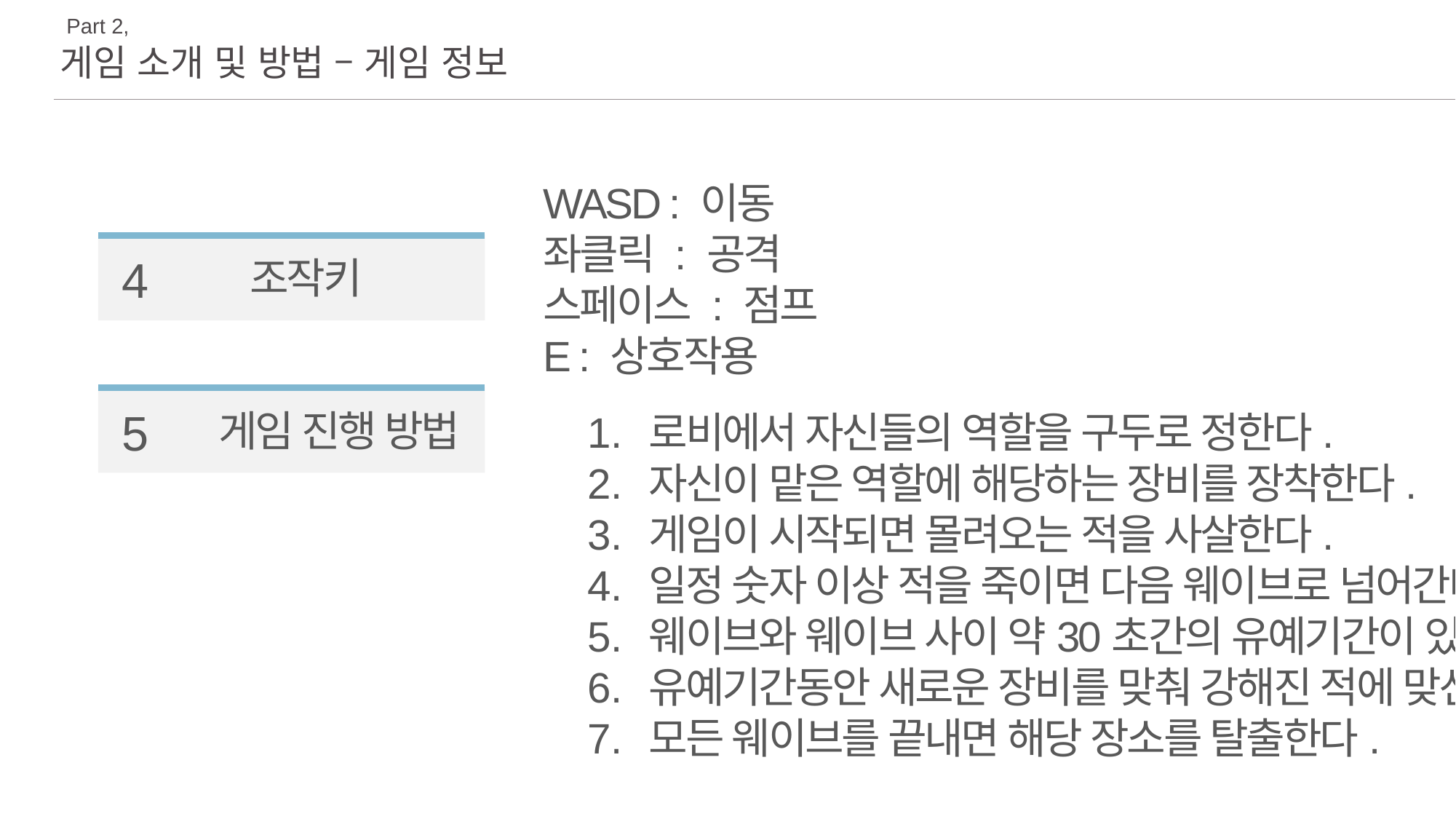

Part 2,
게임 소개 및 방법 – 게임 정보
WASD : 이동
좌클릭 : 공격
스페이스 : 점프
E : 상호작용

4
조작키

5
게임 진행 방법
로비에서 자신들의 역할을 구두로 정한다.
자신이 맡은 역할에 해당하는 장비를 장착한다.
게임이 시작되면 몰려오는 적을 사살한다.
일정 숫자 이상 적을 죽이면 다음 웨이브로 넘어간다.
웨이브와 웨이브 사이 약30초간의 유예기간이 있다.
유예기간동안 새로운 장비를 맞춰 강해진 적에 맞선다.
모든 웨이브를 끝내면 해당 장소를 탈출한다.